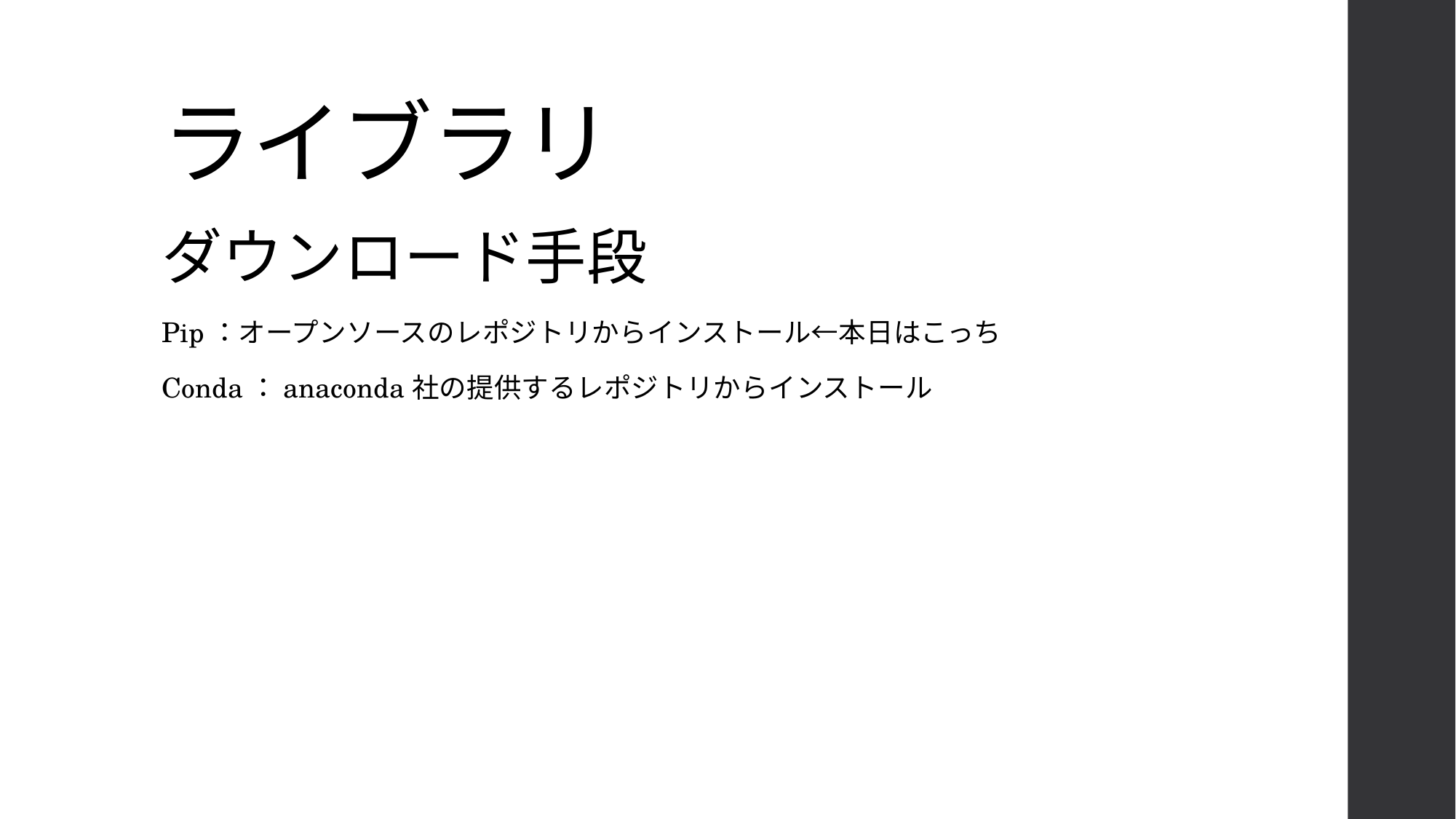

# ライブラリ
ダウンロード手段
Pip：オープンソースのレポジトリからインストール←本日はこっち
Conda：anaconda社の提供するレポジトリからインストール